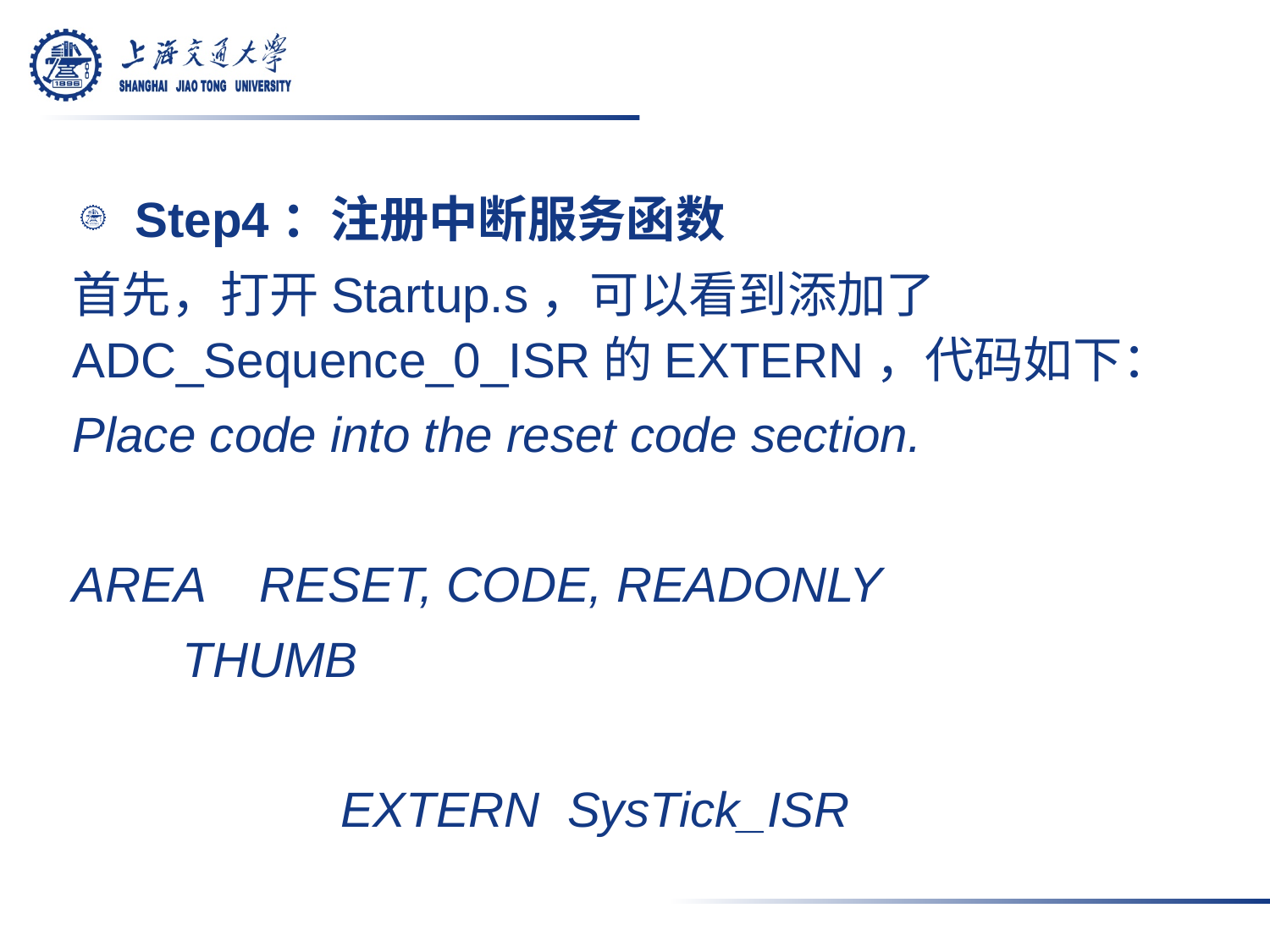

#
Step4：注册中断服务函数
首先，打开Startup.s，可以看到添加了ADC_Sequence_0_ISR的EXTERN，代码如下：
Place code into the reset code section.

AREA    RESET, CODE, READONLY
        THUMB

		 EXTERN  SysTick_ISR